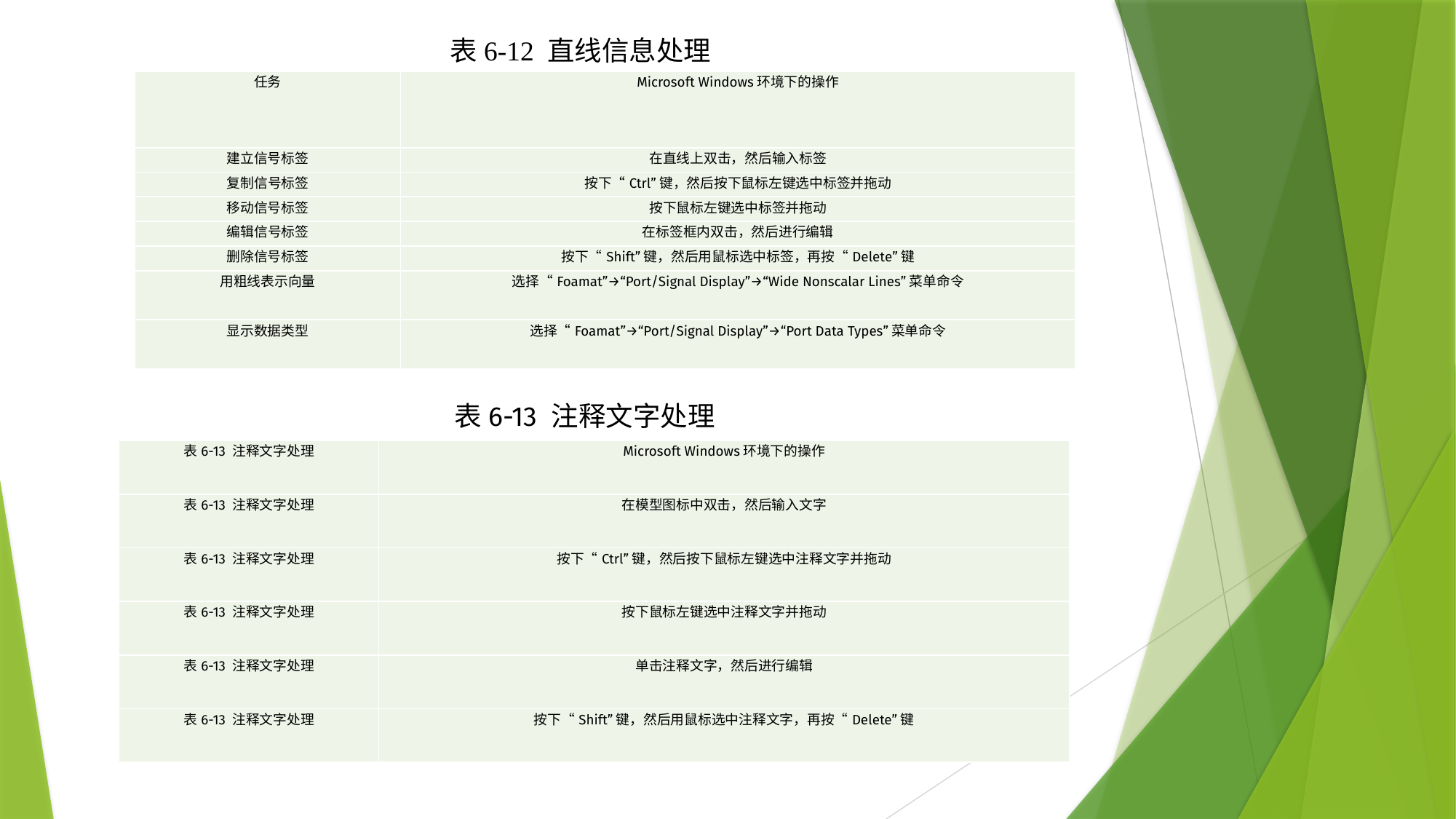

表6-12 直线信息处理
| 任务 | Microsoft Windows环境下的操作 |
| --- | --- |
| 建立信号标签 | 在直线上双击，然后输入标签 |
| 复制信号标签 | 按下“Ctrl”键，然后按下鼠标左键选中标签并拖动 |
| 移动信号标签 | 按下鼠标左键选中标签并拖动 |
| 编辑信号标签 | 在标签框内双击，然后进行编辑 |
| 删除信号标签 | 按下“Shift”键，然后用鼠标选中标签，再按“Delete”键 |
| 用粗线表示向量 | 选择“Foamat”→“Port/Signal Display”→“Wide Nonscalar Lines”菜单命令 |
| 显示数据类型 | 选择“Foamat”→“Port/Signal Display”→“Port Data Types”菜单命令 |
表6-13 注释文字处理
| 表6-13 注释文字处理 | Microsoft Windows环境下的操作 |
| --- | --- |
| 表6-13 注释文字处理 | 在模型图标中双击，然后输入文字 |
| 表6-13 注释文字处理 | 按下“Ctrl”键，然后按下鼠标左键选中注释文字并拖动 |
| 表6-13 注释文字处理 | 按下鼠标左键选中注释文字并拖动 |
| 表6-13 注释文字处理 | 单击注释文字，然后进行编辑 |
| 表6-13 注释文字处理 | 按下“Shift”键，然后用鼠标选中注释文字，再按“Delete”键 |